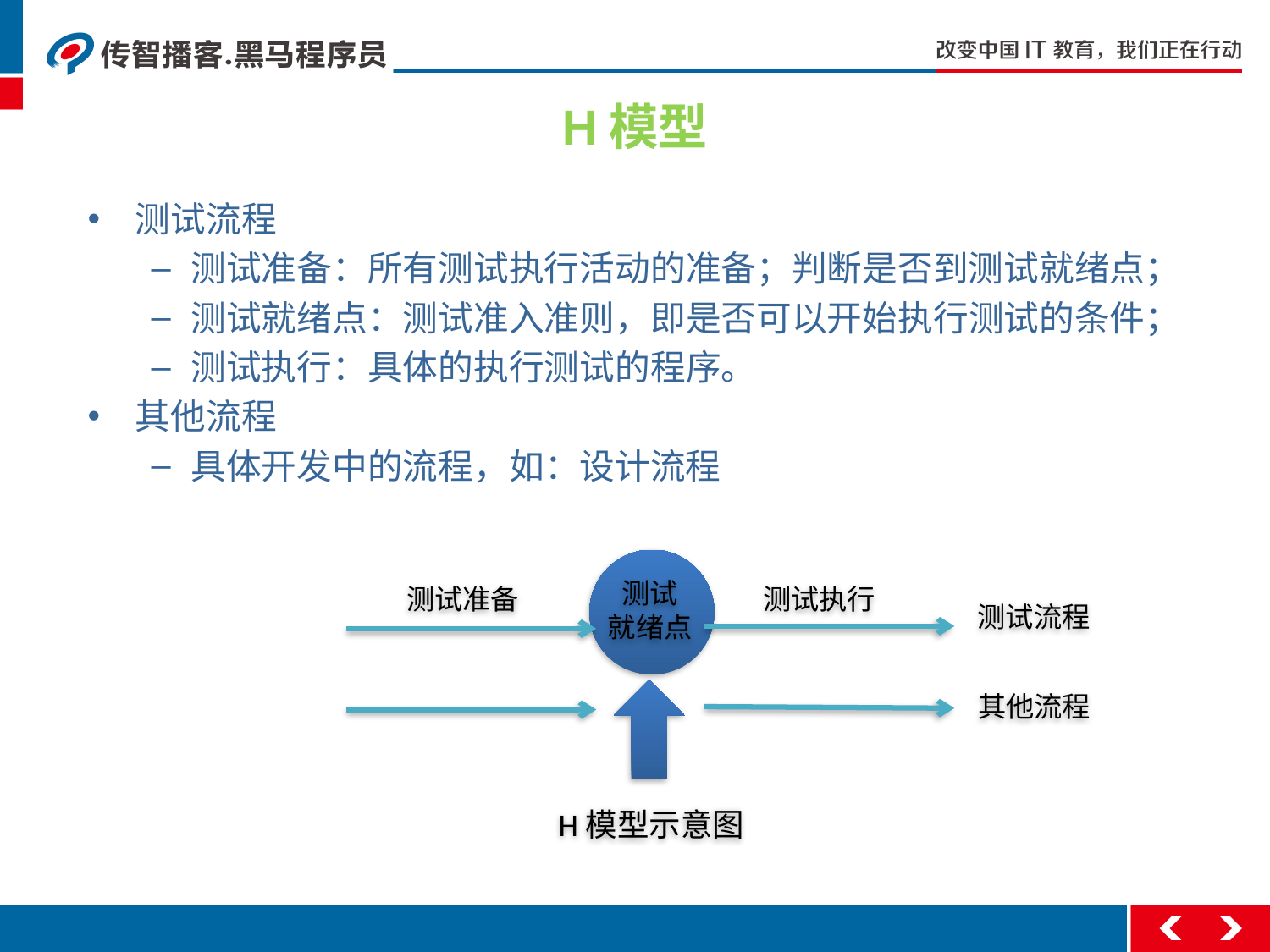

H模型
测试流程
测试准备：所有测试执行活动的准备；判断是否到测试就绪点；
测试就绪点：测试准入准则，即是否可以开始执行测试的条件；
测试执行：具体的执行测试的程序。
其他流程
具体开发中的流程，如：设计流程

测试准备
测试执行
测试流程

其他流程
H模型示意图
测试
就绪点